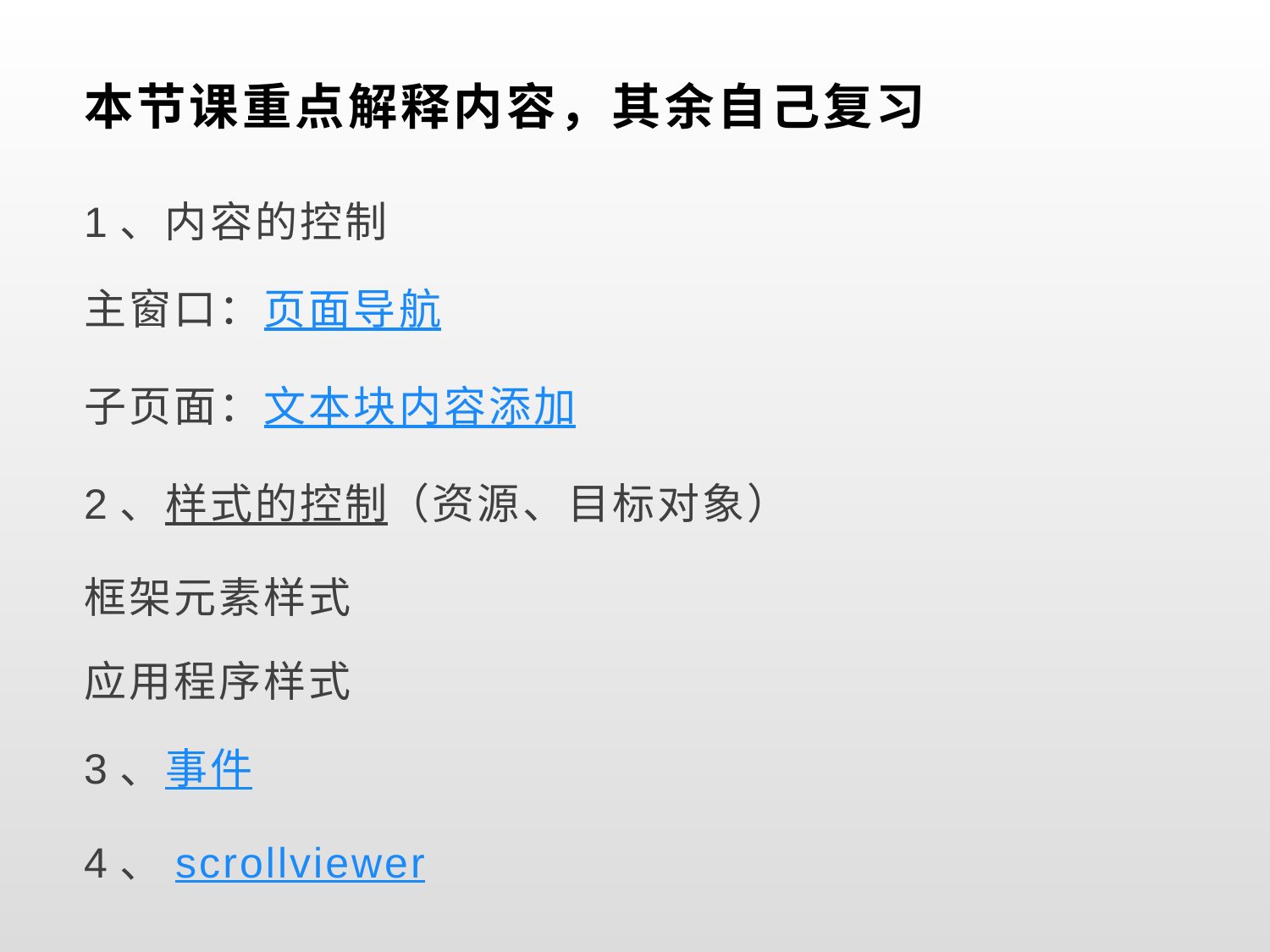

# 本节课重点解释内容，其余自己复习
1、内容的控制
主窗口：页面导航
子页面：文本块内容添加
2、样式的控制（资源、目标对象）
框架元素样式
应用程序样式
3、事件
4、scrollviewer